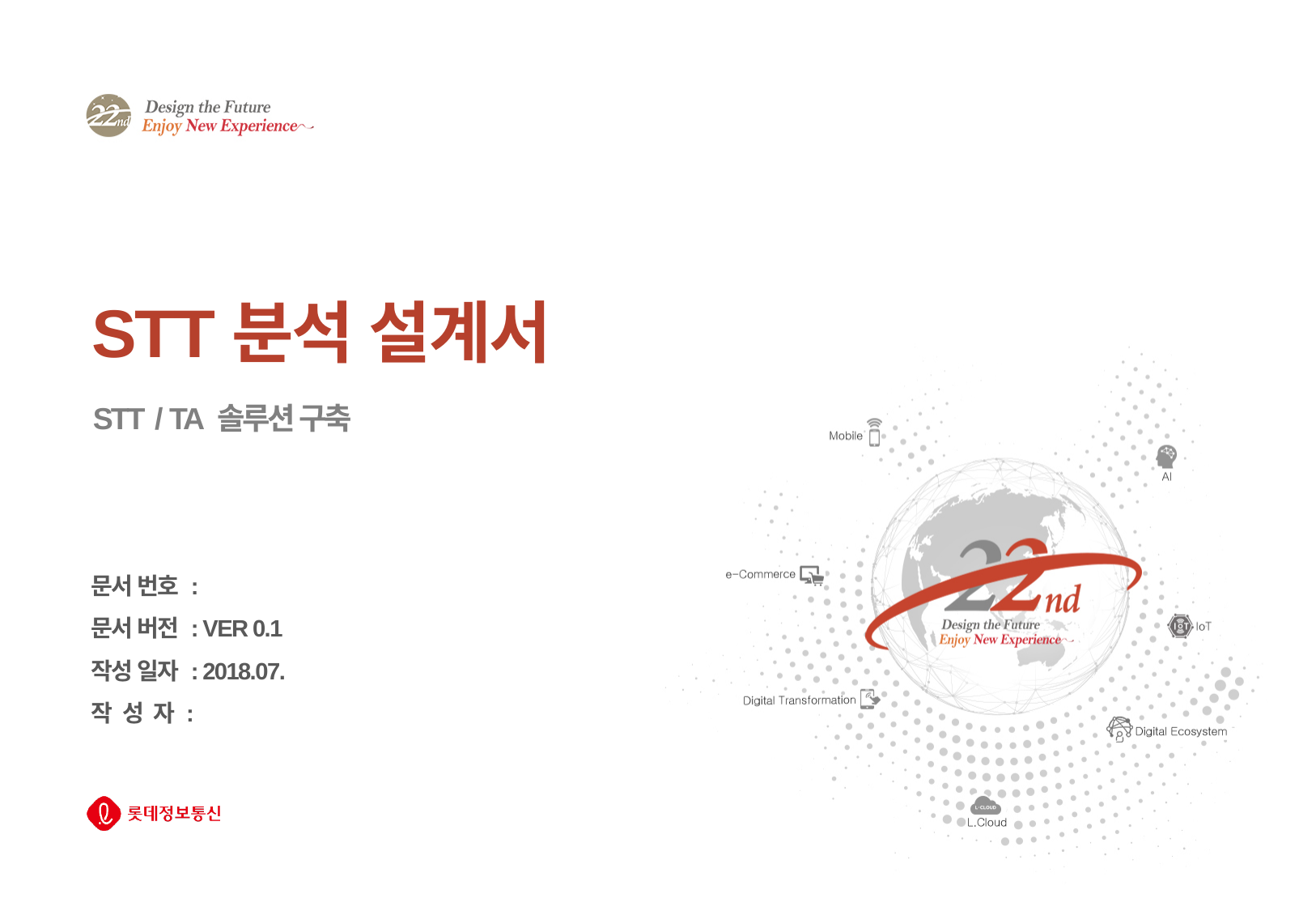

STT분석 설계서
STT  / TA 솔루션 구축
문서 번호 :
문서 버전 : VER 0.1
작성 일자 : 2018.07.
작  성  자 :